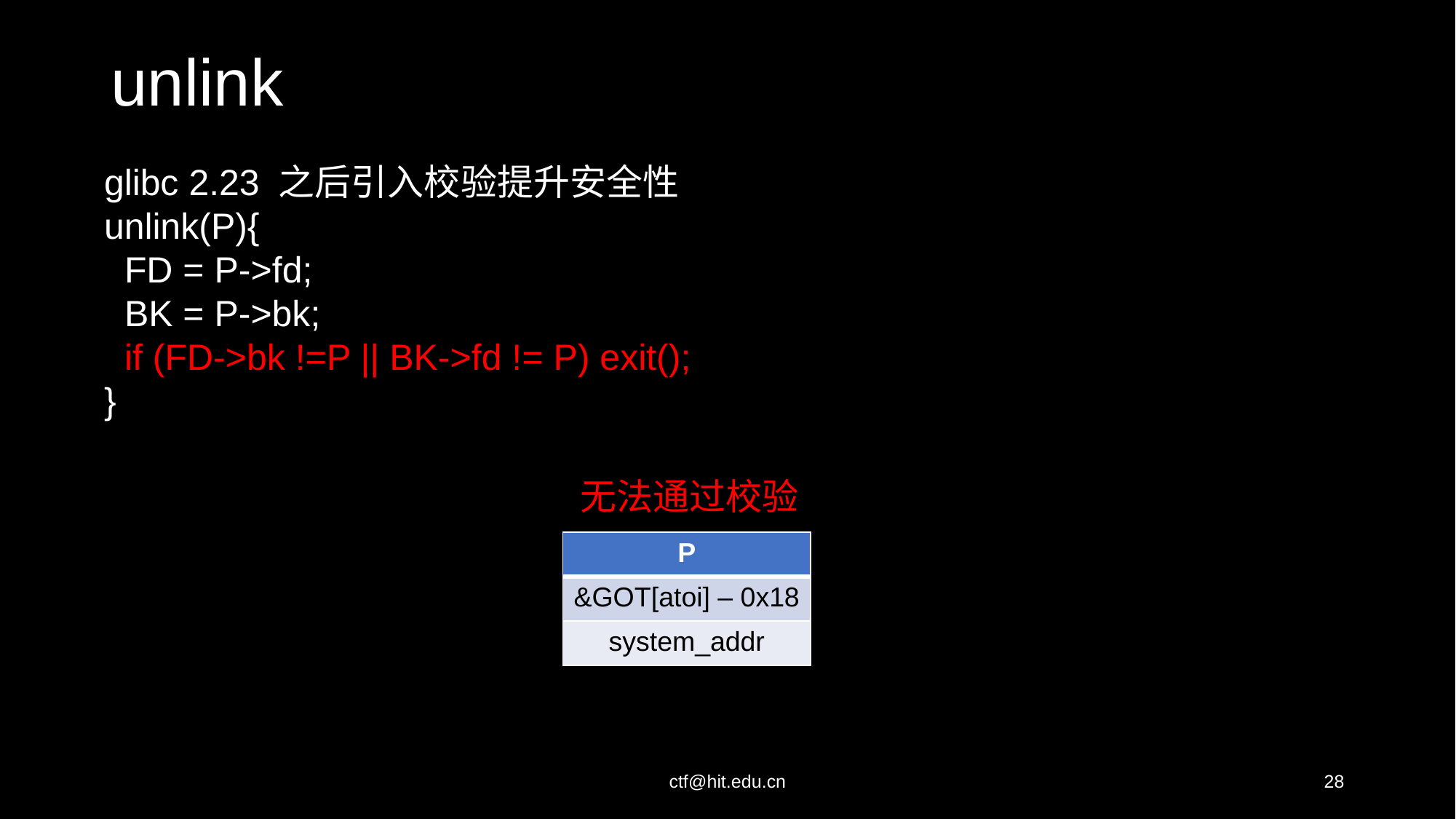

# unlink
glibc 2.23 之后引入校验提升安全性
unlink(P){
  FD = P->fd;
  BK = P->bk;
  if (FD->bk !=P || BK->fd != P) exit();
}
无法通过校验
| P |
| --- |
| &GOT[atoi] – 0x18 |
| system\_addr |
ctf@hit.edu.cn
28